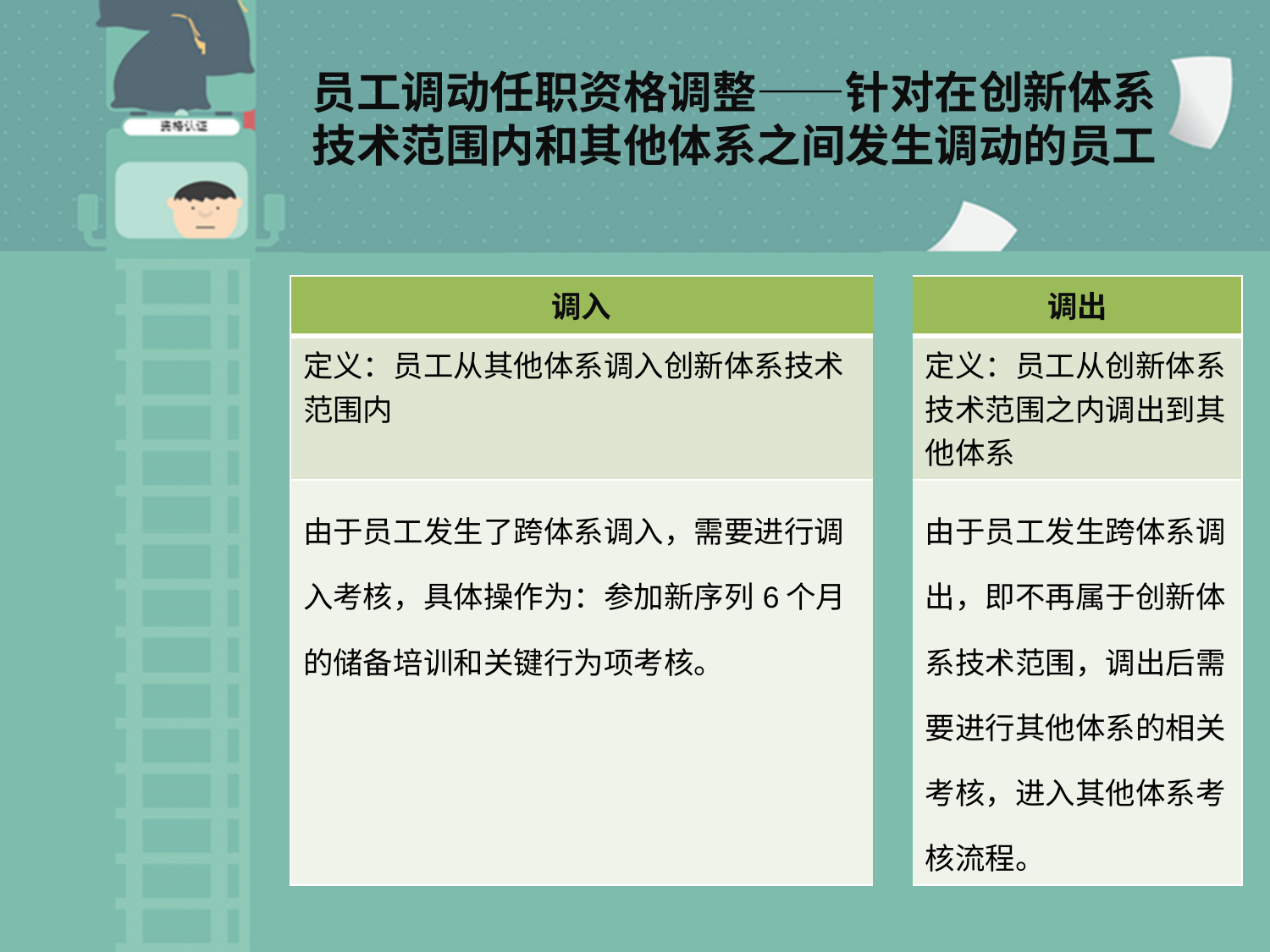

# 员工调动任职资格调整——针对在创新体系技术范围内和其他体系之间发生调动的员工
| 调入 |  | 调出 |
| --- | --- | --- |
| 定义：员工从其他体系调入创新体系技术范围内 |  | 定义：员工从创新体系技术范围之内调出到其他体系 |
| 由于员工发生了跨体系调入，需要进行调入考核，具体操作为：参加新序列6个月的储备培训和关键行为项考核。 |  | 由于员工发生跨体系调出，即不再属于创新体系技术范围，调出后需要进行其他体系的相关考核，进入其他体系考核流程。 |